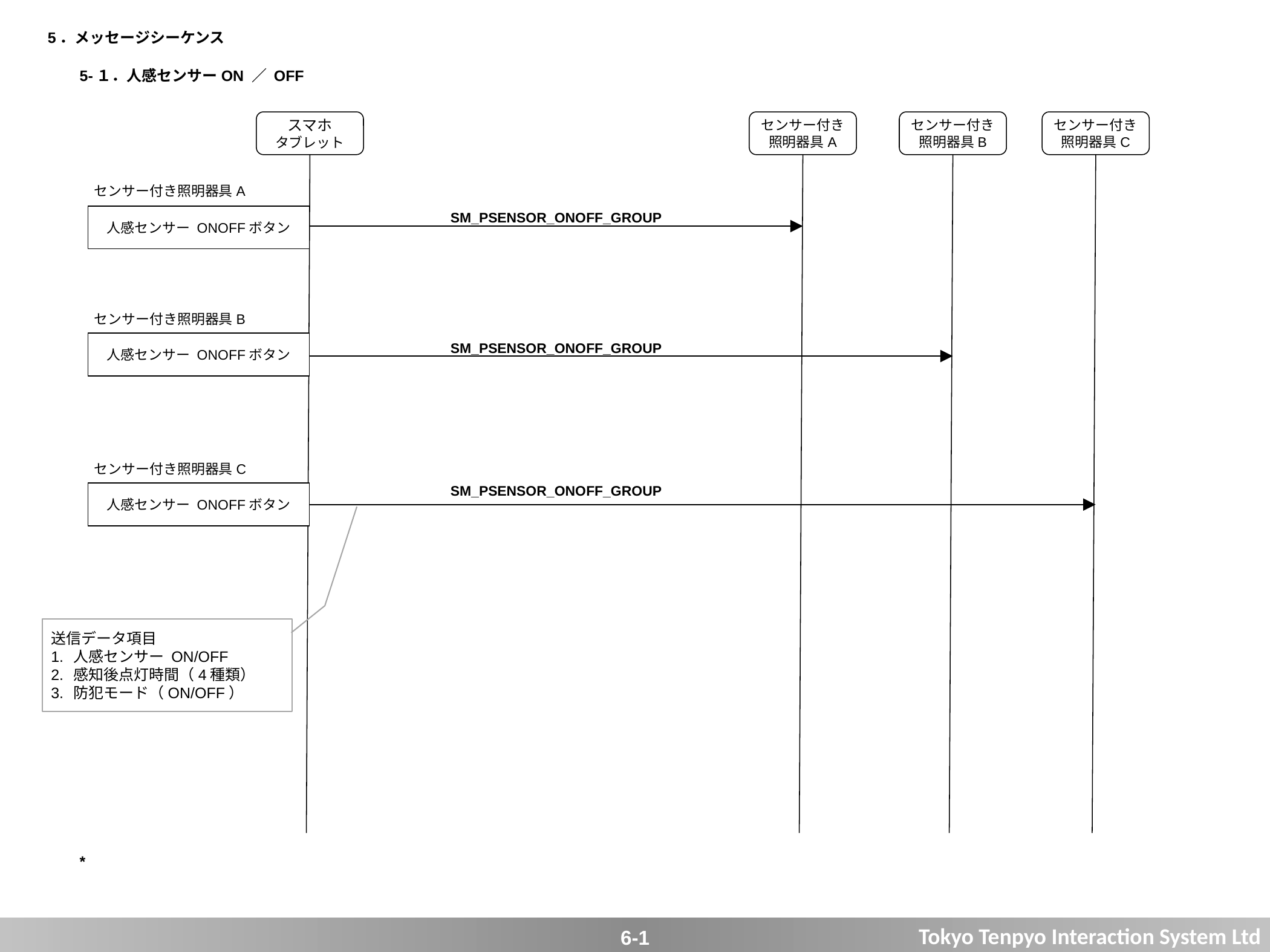

5．メッセージシーケンス
5-１．人感センサーON ／ OFF
スマホ
タブレット
センサー付き
照明器具A
センサー付き
照明器具B
センサー付き
照明器具C
センサー付き照明器具A
SM_PSENSOR_ONOFF_GROUP
人感センサー ONOFFボタン
センサー付き照明器具B
SM_PSENSOR_ONOFF_GROUP
人感センサー ONOFFボタン
センサー付き照明器具C
SM_PSENSOR_ONOFF_GROUP
人感センサー ONOFFボタン
送信データ項目
人感センサー ON/OFF
感知後点灯時間（4種類）
防犯モード（ON/OFF）
*
6-1